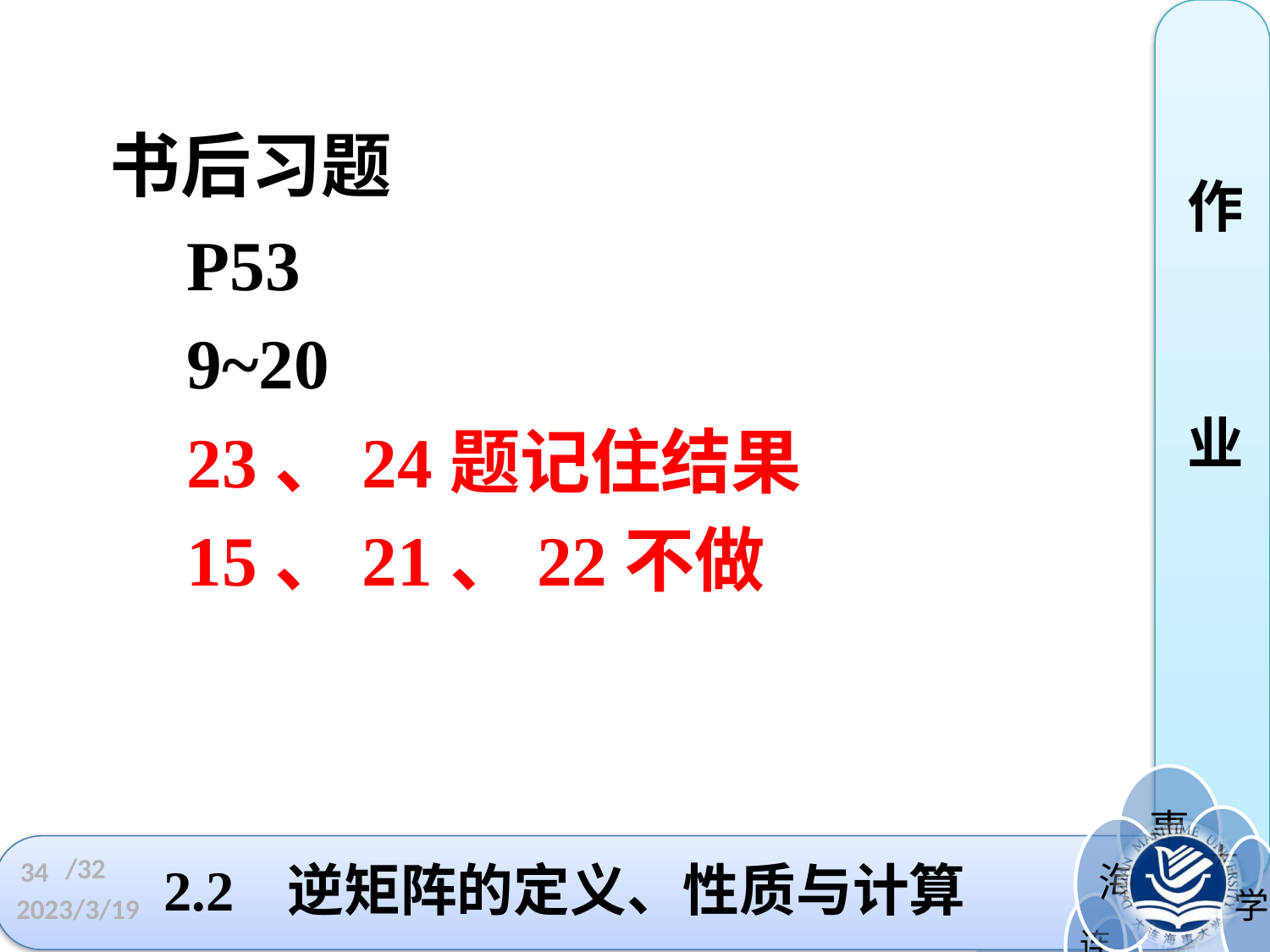

书后习题
         P53
         9~20
         23、24题记住结果
         15、21、22不做

作

业
/32
34
# 2.2 逆矩阵的定义、性质与计算
2023/3/19